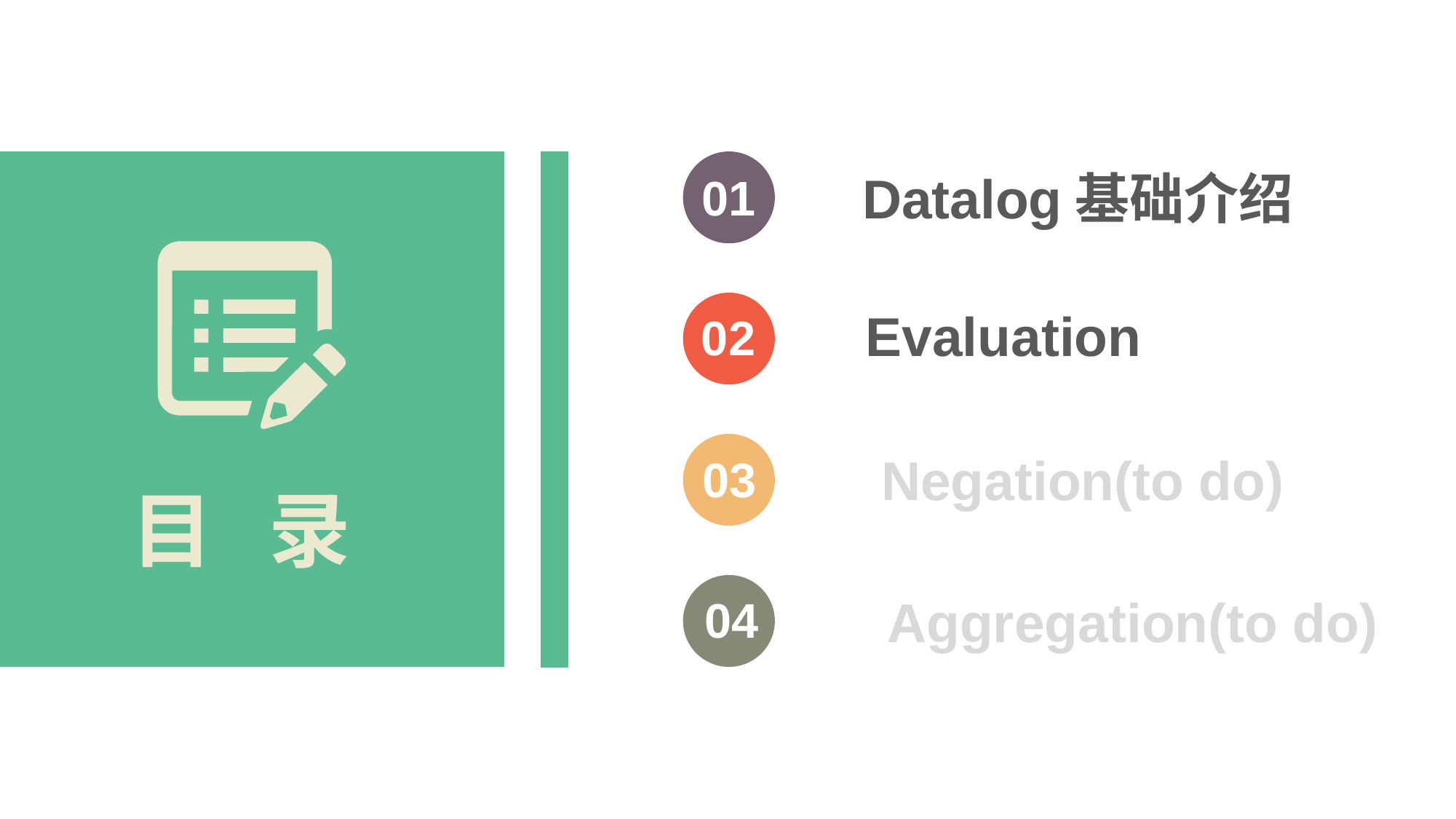

01
Datalog基础介绍

02
Evaluation

03
Negation(to do)
目   录

04
Aggregation(to do)